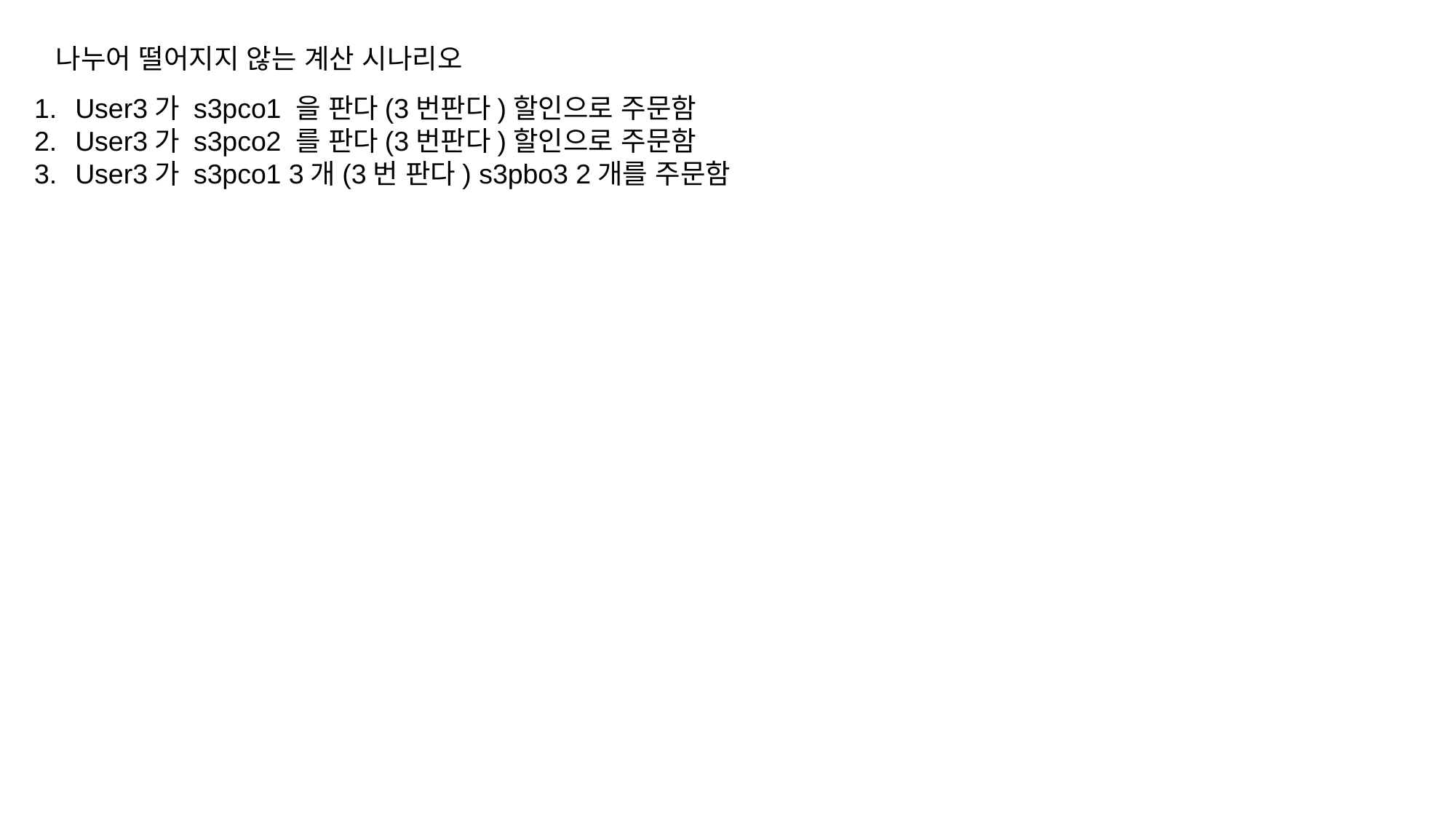

나누어 떨어지지 않는 계산 시나리오
User3가 s3pco1 을 판다(3번판다)할인으로 주문함
User3가 s3pco2 를 판다(3번판다)할인으로 주문함
User3가 s3pco1 3개(3번 판다) s3pbo3 2개를 주문함